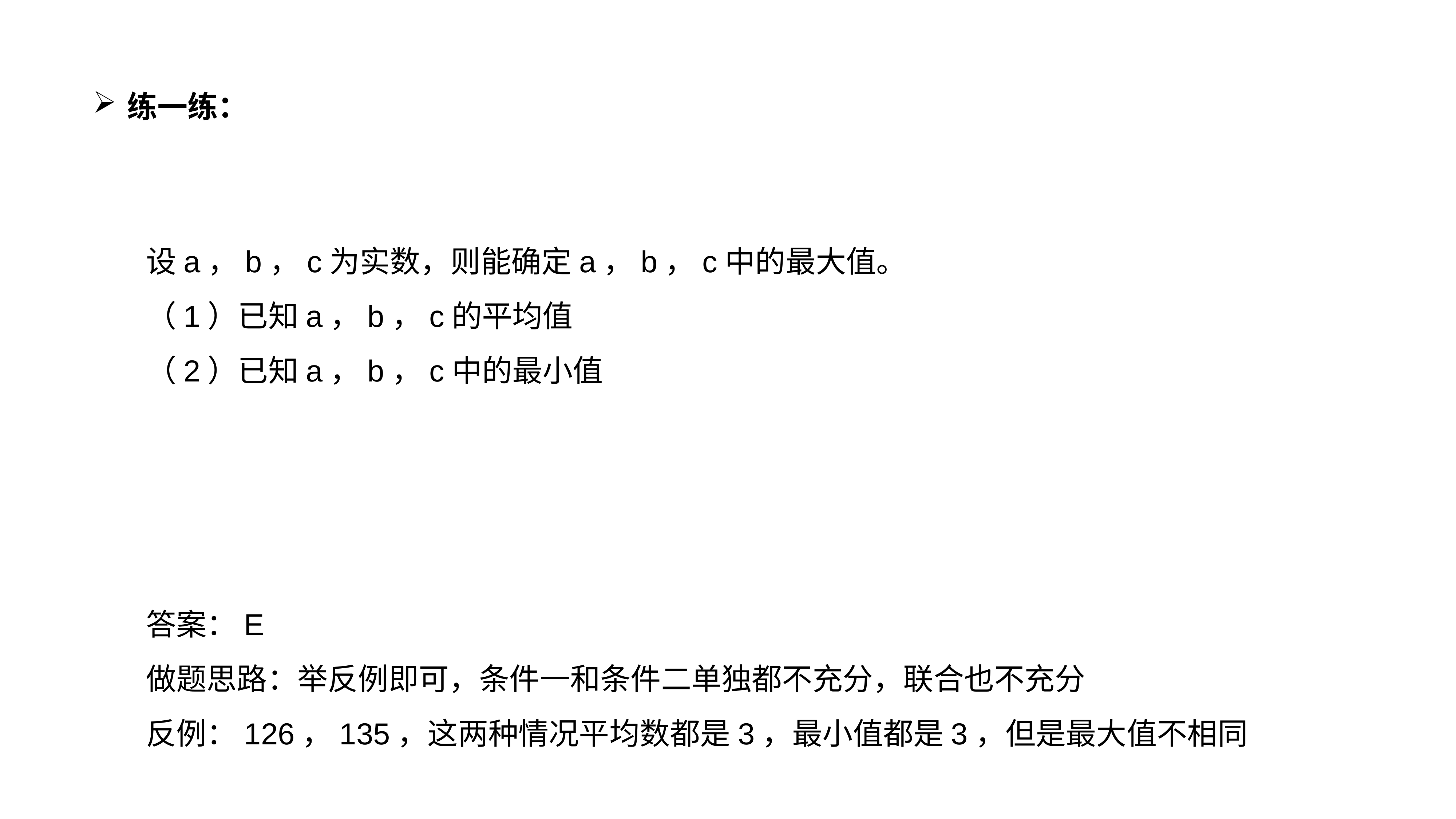

练一练：
设a，b，c为实数，则能确定a，b，c中的最大值。
（1）已知a，b，c的平均值
（2）已知a，b，c中的最小值
答案：E
做题思路：举反例即可，条件一和条件二单独都不充分，联合也不充分
反例：126，135，这两种情况平均数都是3，最小值都是3，但是最大值不相同